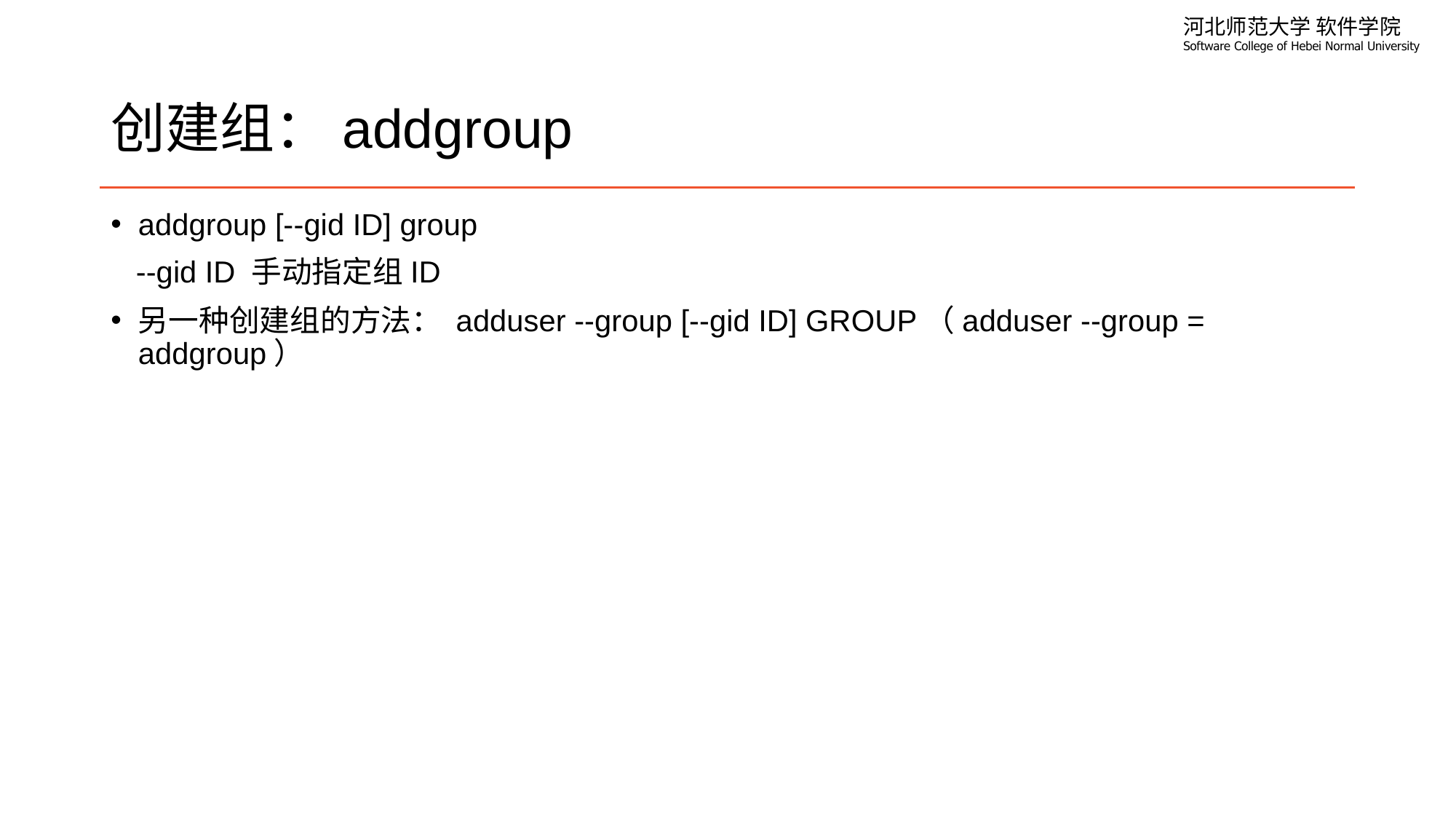

# 创建组：addgroup
addgroup [--gid ID] group
   --gid ID 手动指定组ID
另一种创建组的方法： adduser --group [--gid ID] GROUP（adduser --group = addgroup）